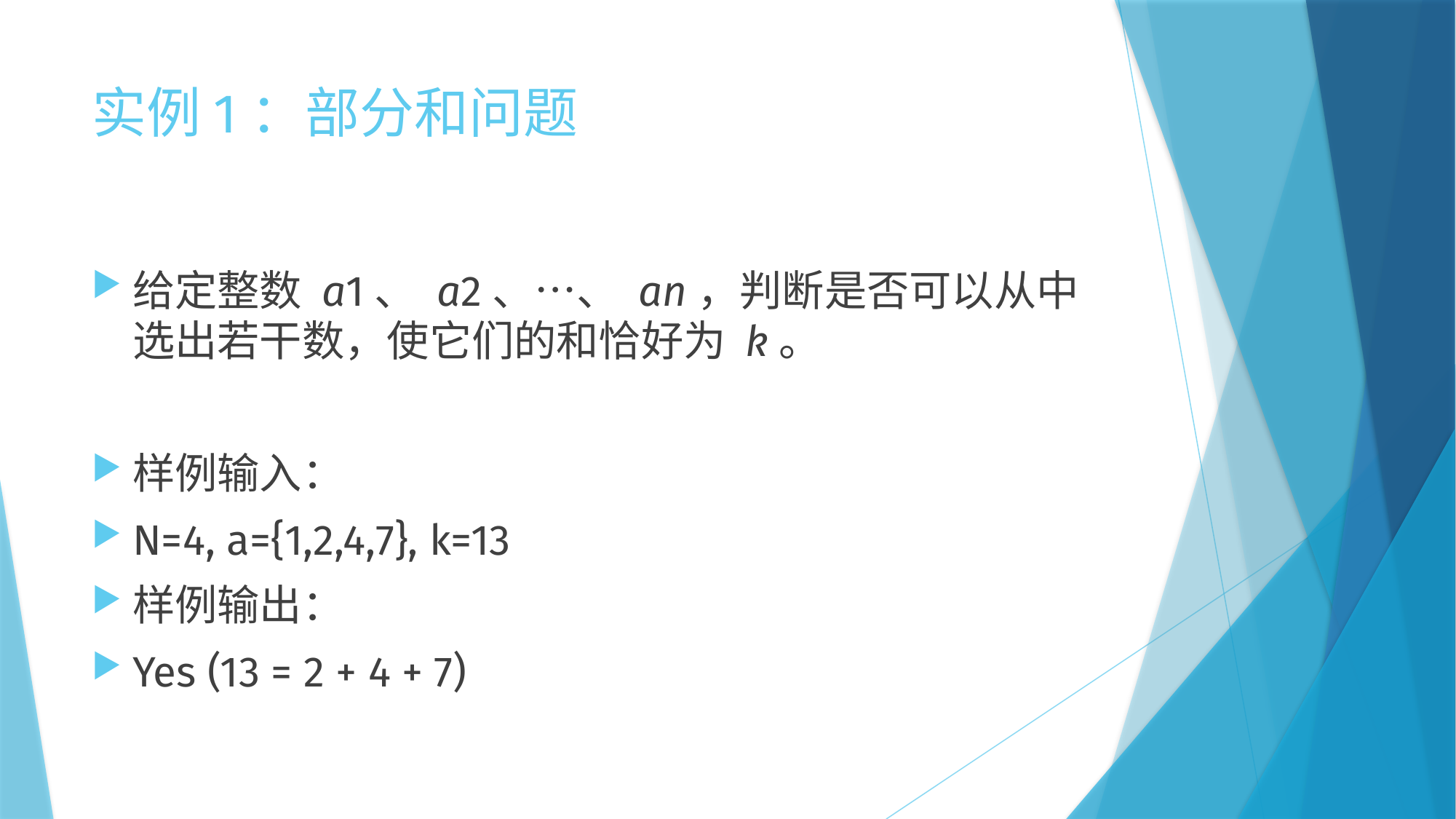

# 实例1：部分和问题
给定整数 a1、 a2、…、 an，判断是否可以从中选出若干数，使它们的和恰好为 k。

样例输入：
N=4, a={1,2,4,7}, k=13
样例输出：
Yes (13 = 2 + 4 + 7)